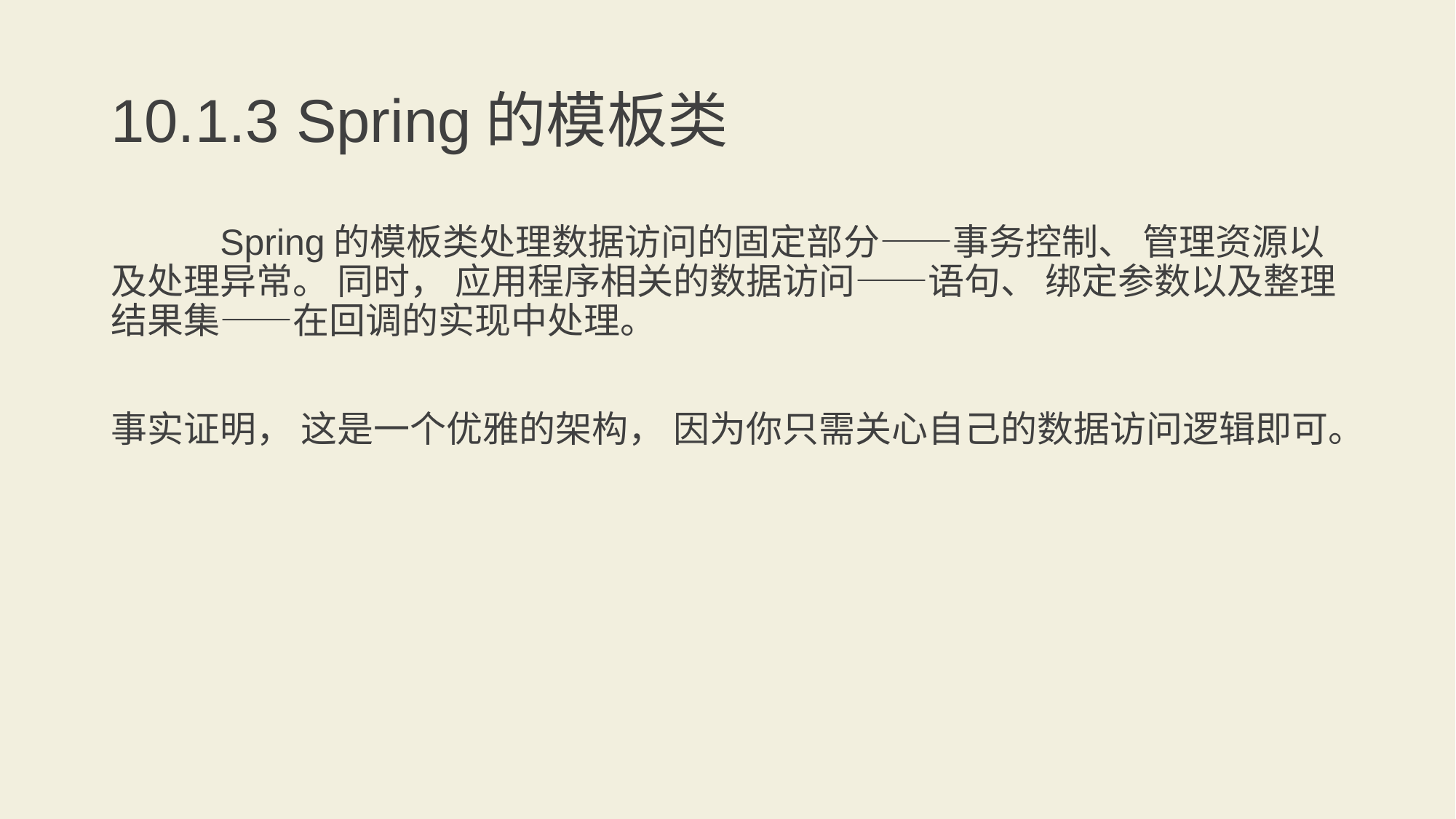

# 10.1.3 Spring的模板类
	Spring的模板类处理数据访问的固定部分——事务控制、 管理资源以及处理异常。 同时， 应用程序相关的数据访问——语句、 绑定参数以及整理结果集——在回调的实现中处理。

事实证明， 这是一个优雅的架构， 因为你只需关心自己的数据访问逻辑即可。